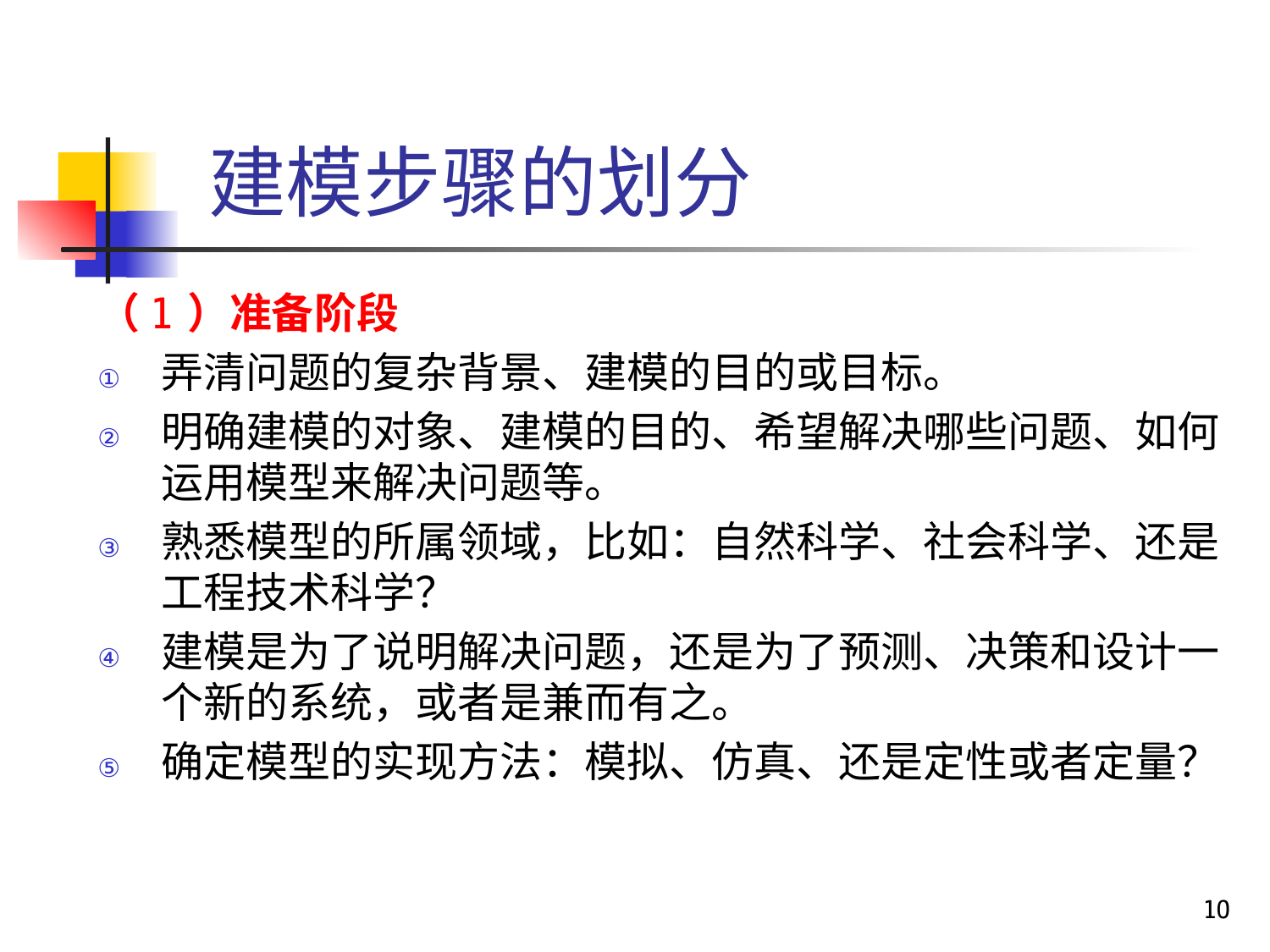

# 建模步骤的划分
（1）准备阶段
弄清问题的复杂背景、建模的目的或目标。
明确建模的对象、建模的目的、希望解决哪些问题、如何运用模型来解决问题等。
熟悉模型的所属领域，比如：自然科学、社会科学、还是工程技术科学？
建模是为了说明解决问题，还是为了预测、决策和设计一个新的系统，或者是兼而有之。
确定模型的实现方法：模拟、仿真、还是定性或者定量？

10